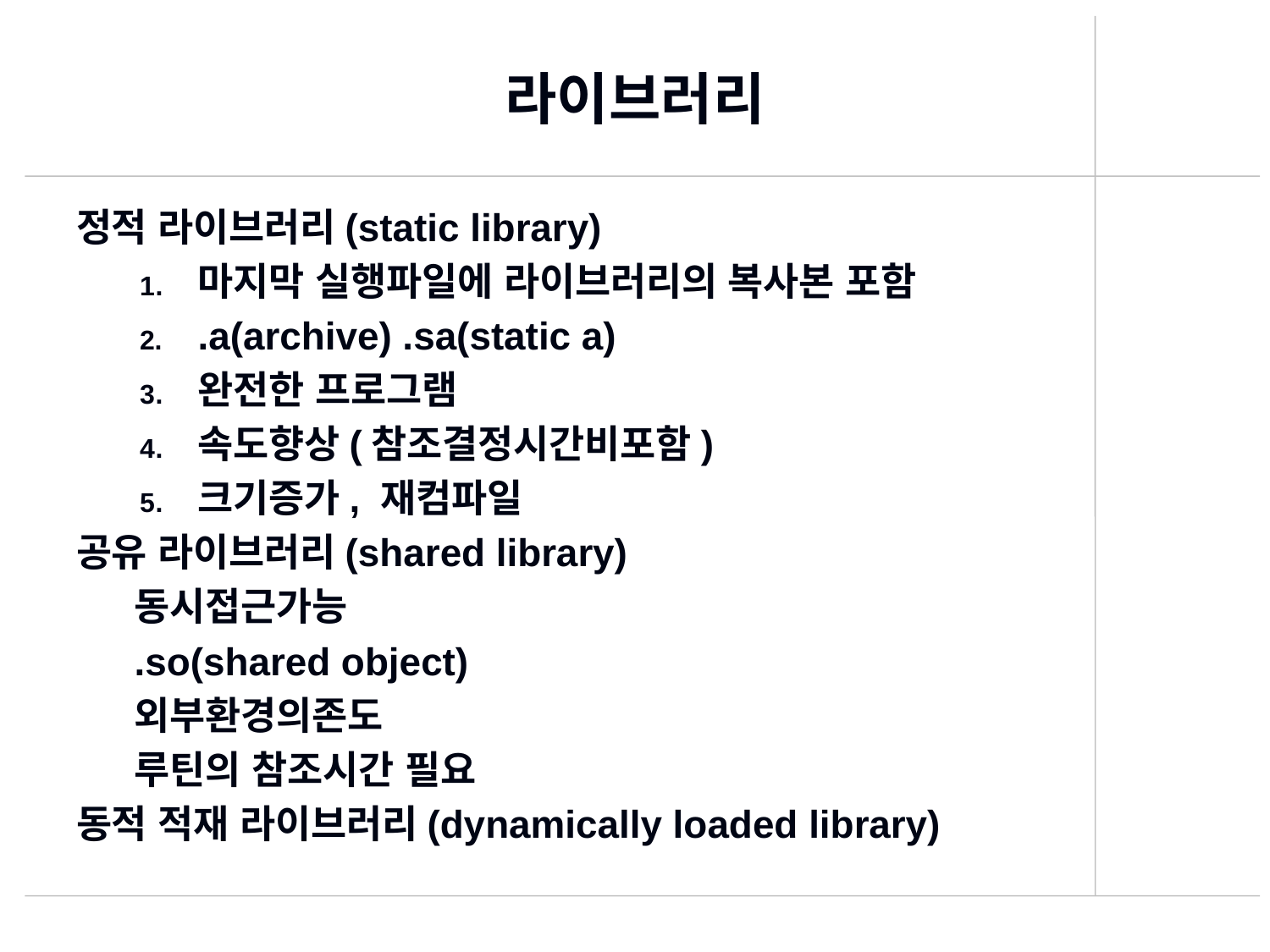

# 라이브러리
정적 라이브러리(static library)
마지막 실행파일에 라이브러리의 복사본 포함
.a(archive) .sa(static a)
완전한 프로그램
속도향상(참조결정시간비포함)
크기증가, 재컴파일
공유 라이브러리(shared library)
	동시접근가능
	.so(shared object)
	외부환경의존도
	루틴의 참조시간 필요
동적 적재 라이브러리(dynamically loaded library)
482